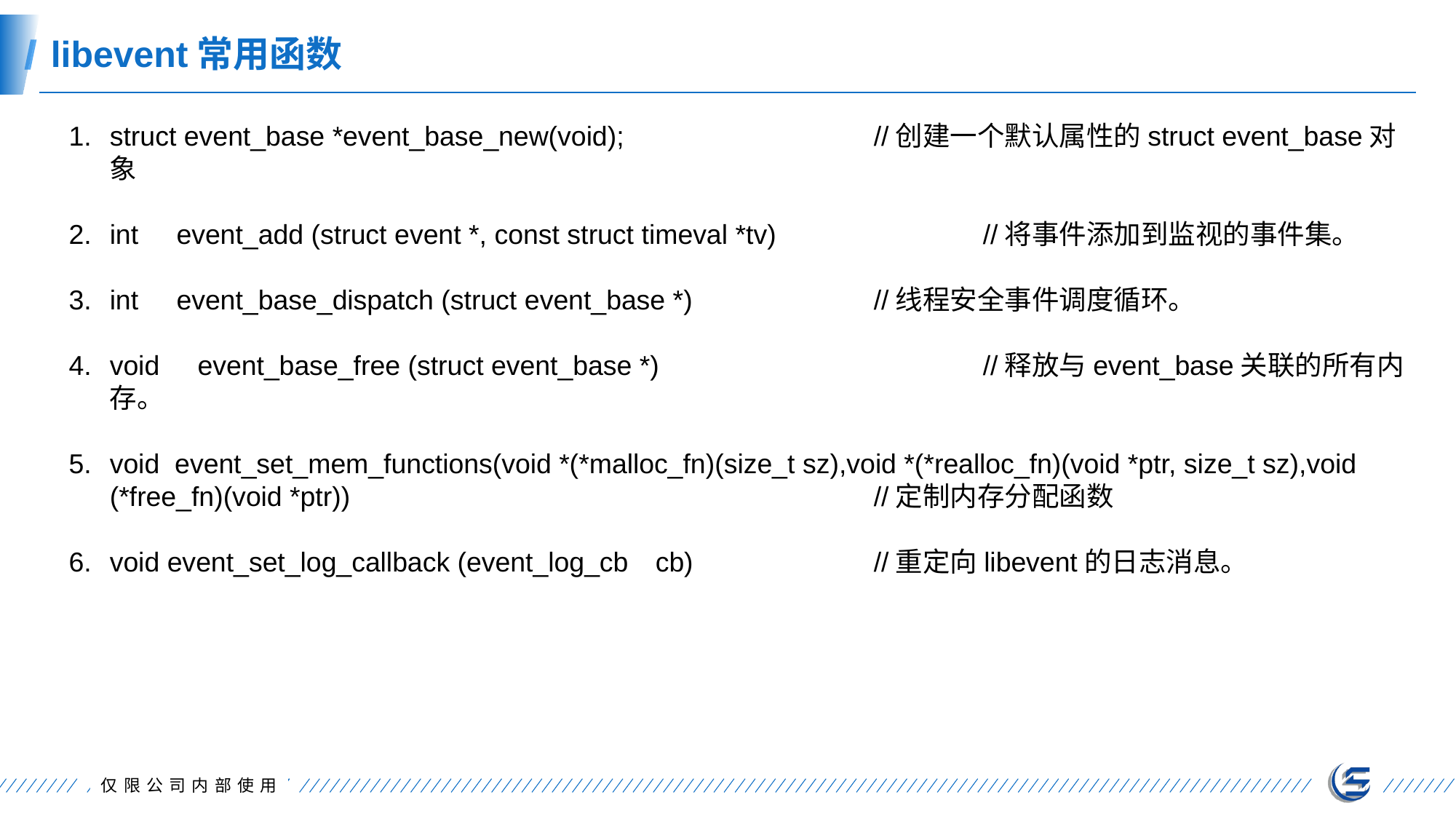

libevent常用函数
struct event_base *event_base_new(void);			//创建一个默认属性的struct event_base对象

int     event_add (struct event *, const struct timeval *tv) 		//将事件添加到监视的事件集。

int     event_base_dispatch (struct event_base *)    		//线程安全事件调度循环。

void     event_base_free (struct event_base *)    			//释放与event_base关联的所有内存。

void  event_set_mem_functions(void *(*malloc_fn)(size_t sz),void *(*realloc_fn)(void *ptr, size_t sz),void (*free_fn)(void *ptr))        					//定制内存分配函数

void event_set_log_callback (event_log_cb 	cb) 		//重定向libevent的日志消息。